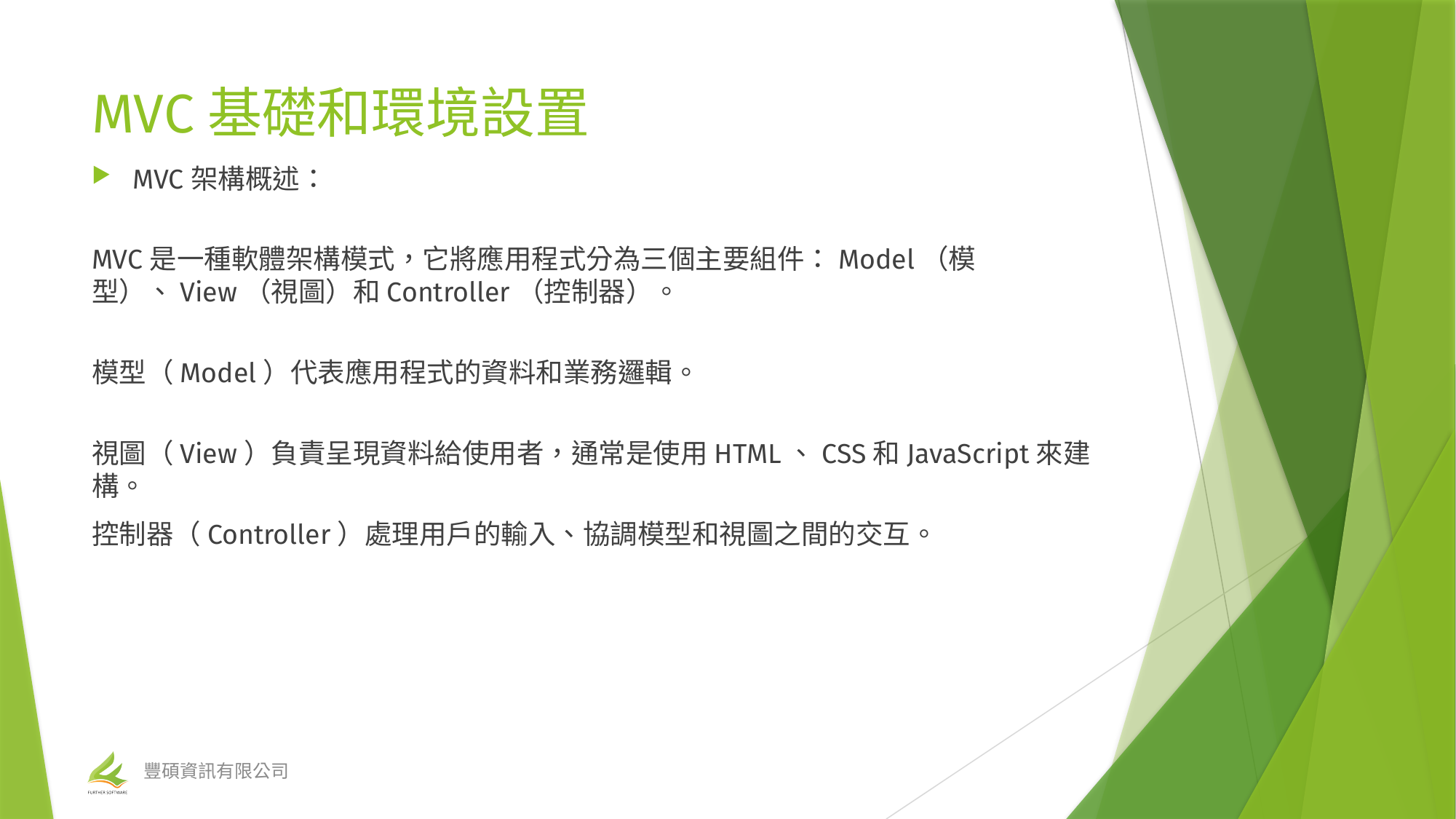

# MVC基礎和環境設置
MVC架構概述：
MVC是一種軟體架構模式，它將應用程式分為三個主要組件：Model（模型）、View（視圖）和Controller（控制器）。
模型（Model）代表應用程式的資料和業務邏輯。
視圖（View）負責呈現資料給使用者，通常是使用HTML、CSS和JavaScript來建構。
控制器（Controller）處理用戶的輸入、協調模型和視圖之間的交互。
豐碩資訊有限公司